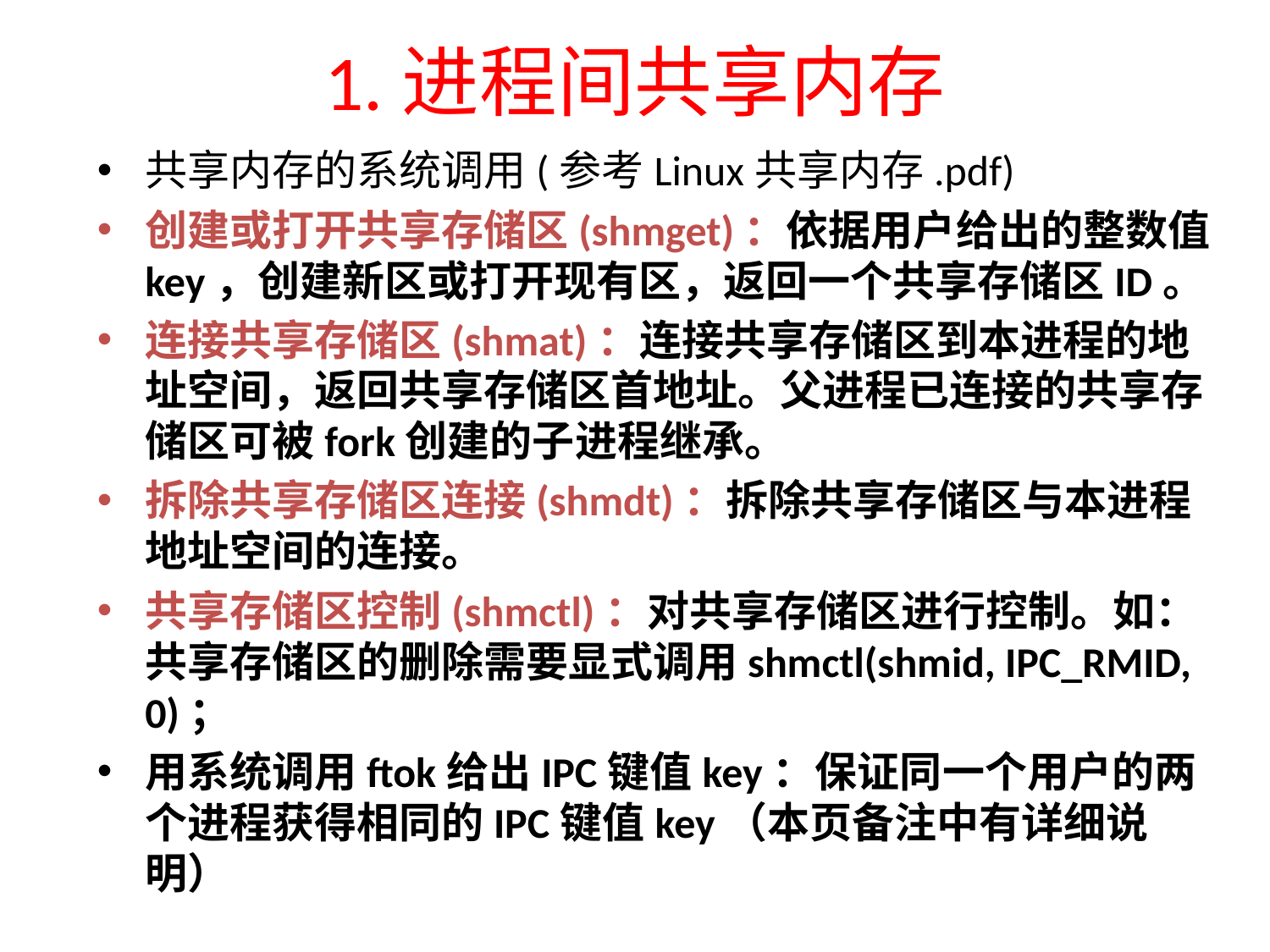

# 1.进程间共享内存
共享内存的系统调用(参考Linux共享内存.pdf)
创建或打开共享存储区(shmget)：依据用户给出的整数值key，创建新区或打开现有区，返回一个共享存储区ID。
连接共享存储区(shmat)：连接共享存储区到本进程的地址空间，返回共享存储区首地址。父进程已连接的共享存储区可被fork创建的子进程继承。
拆除共享存储区连接(shmdt)：拆除共享存储区与本进程地址空间的连接。
共享存储区控制(shmctl)：对共享存储区进行控制。如：共享存储区的删除需要显式调用shmctl(shmid, IPC_RMID, 0)；
用系统调用ftok给出IPC键值key：保证同一个用户的两个进程获得相同的IPC键值key（本页备注中有详细说明）